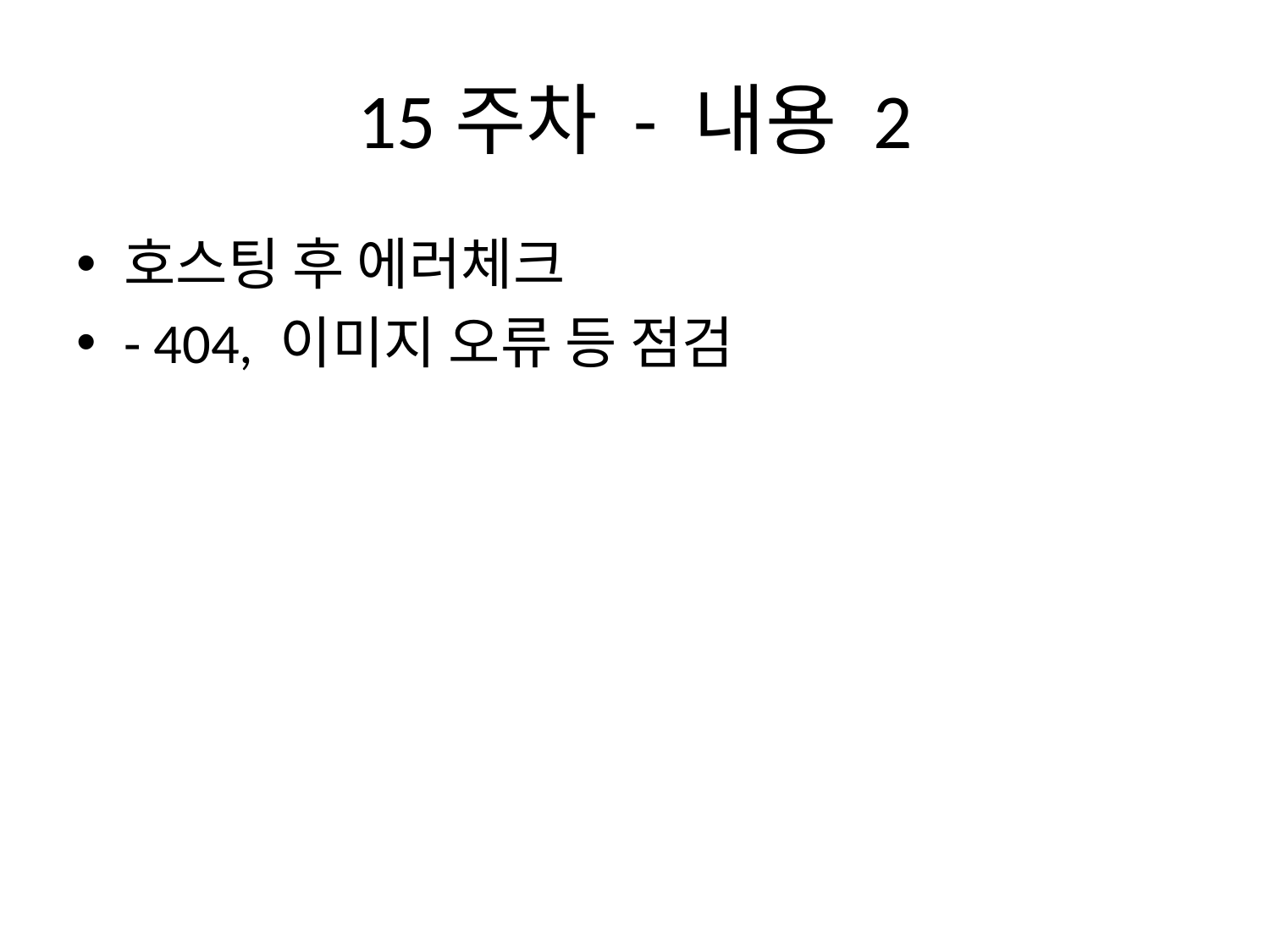

# 15주차 - 내용 2
호스팅 후 에러체크
- 404, 이미지 오류 등 점검